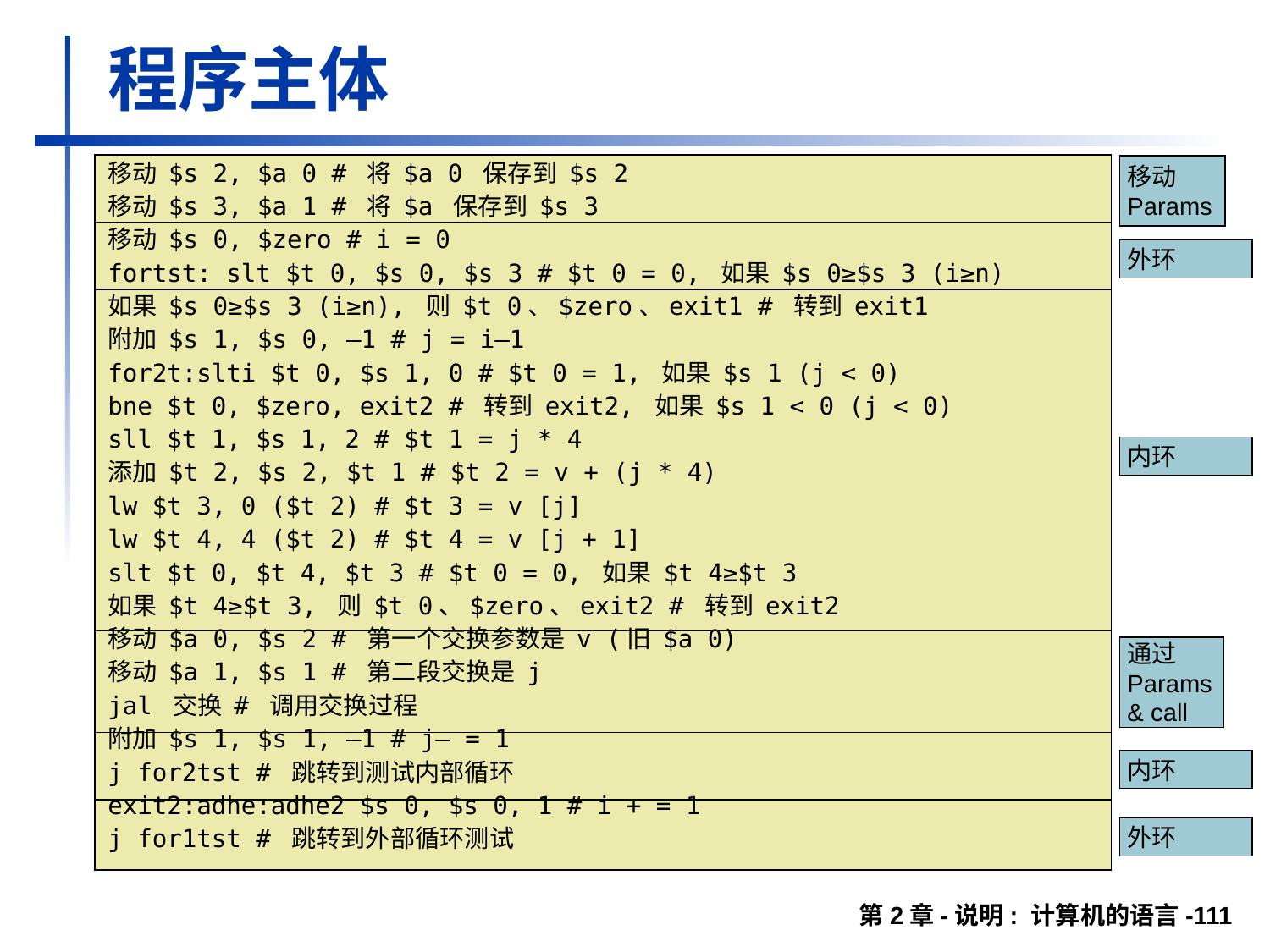

# 程序主体
移动 $s 2, $a 0 # 将 $a 0 保存到 $s 2
移动 $s 3, $a 1 # 将 $a 保存到 $s 3
移动 $s 0, $zero # i = 0
fortst: slt $t 0, $s 0, $s 3 # $t 0 = 0, 如果 $s 0≥$s 3 (i≥n)
如果 $s 0≥$s 3 (i≥n), 则 $t 0、$zero、exit1 # 转到 exit1
附加 $s 1, $s 0, –1 # j = i–1
for2t:slti $t 0, $s 1, 0 # $t 0 = 1, 如果 $s 1 (j < 0)
bne $t 0, $zero, exit2 # 转到 exit2, 如果 $s 1 < 0 (j < 0)
sll $t 1, $s 1, 2 # $t 1 = j * 4
添加 $t 2, $s 2, $t 1 # $t 2 = v + (j * 4)
lw $t 3, 0 ($t 2) # $t 3 = v [j]
lw $t 4, 4 ($t 2) # $t 4 = v [j + 1]
slt $t 0, $t 4, $t 3 # $t 0 = 0, 如果 $t 4≥$t 3
如果 $t 4≥$t 3, 则 $t 0、$zero、exit2 # 转到 exit2
移动 $a 0, $s 2 # 第一个交换参数是 v (旧 $a 0)
移动 $a 1, $s 1 # 第二段交换是 j
jal 交换 # 调用交换过程
附加 $s 1, $s 1, –1 # j– = 1
j for2tst # 跳转到测试内部循环
exit2:adhe:adhe2 $s 0, $s 0, 1 # i + = 1
j for1tst # 跳转到外部循环测试

移动
Params

外环

内环

通过
Params
& call

内环

外环
第2章-说明: 计算机的语言-111